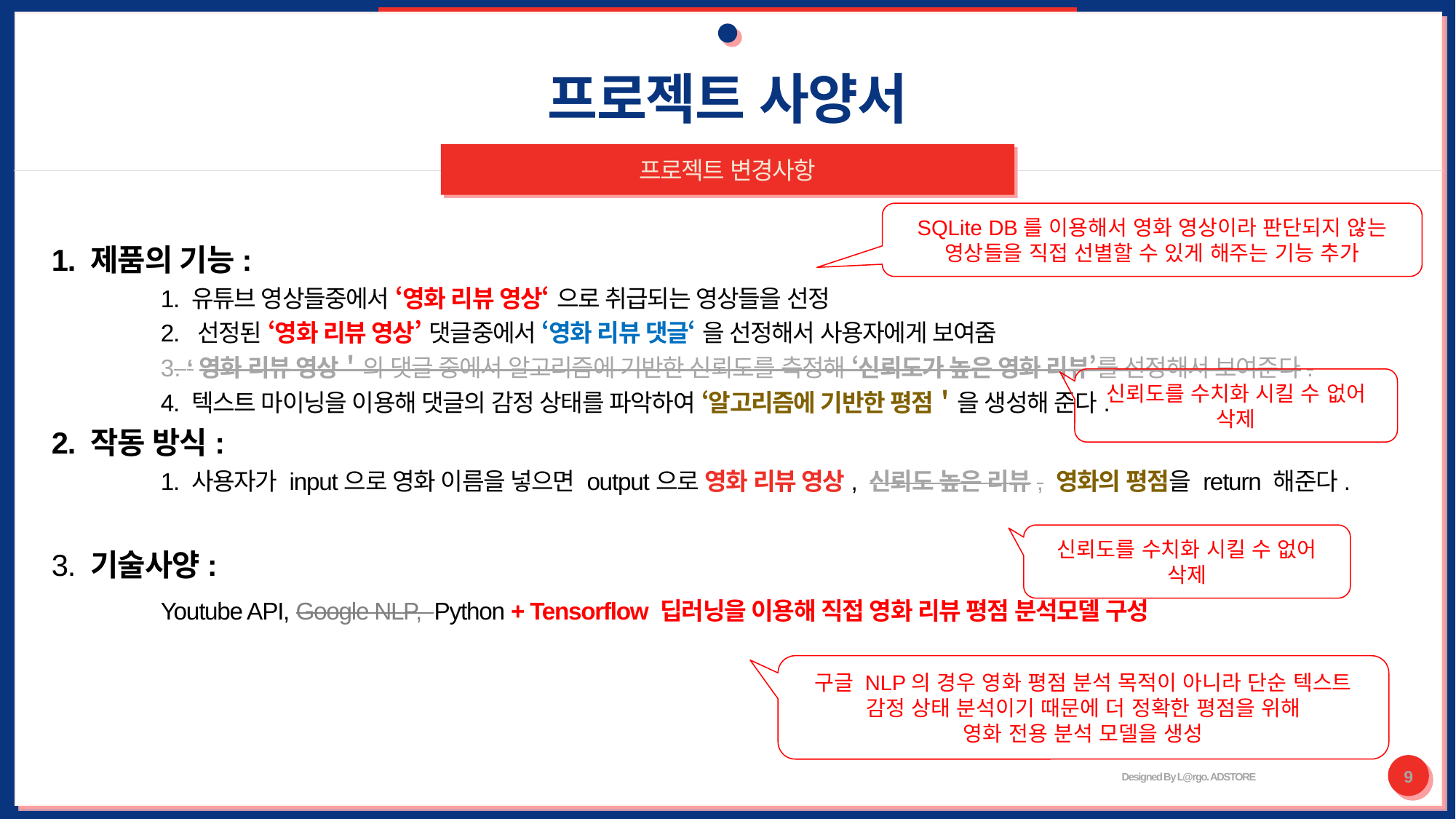

# 프로젝트 사양서
프로젝트 변경사항
SQLite DB를 이용해서 영화 영상이라 판단되지 않는
영상들을 직접 선별할 수 있게 해주는 기능 추가
1. 제품의 기능:
	1. 유튜브 영상들중에서 ‘영화 리뷰 영상‘ 으로 취급되는 영상들을 선정
	2.  선정된 ‘영화 리뷰 영상’ 댓글중에서 ‘영화 리뷰 댓글‘ 을 선정해서 사용자에게 보여줌
	3. ‘영화 리뷰 영상＇의 댓글 중에서 알고리즘에 기반한 신뢰도를 측정해 ‘신뢰도가 높은 영화 리뷰’를 선정해서 보여준다.
	4. 텍스트 마이닝을 이용해 댓글의 감정 상태를 파악하여 ‘알고리즘에 기반한 평점＇을 생성해 준다.
2. 작동 방식:
	1. 사용자가 input으로 영화 이름을 넣으면 output으로 영화 리뷰 영상, 신뢰도 높은 리뷰, 영화의 평점을 return 해준다.

3. 기술사양:
	Youtube API, Google NLP,  Python + Tensorflow 딥러닝을 이용해 직접 영화 리뷰 평점 분석모델 구성

신뢰도를 수치화 시킬 수 없어
삭제
신뢰도를 수치화 시킬 수 없어
삭제
구글 NLP의 경우 영화 평점 분석 목적이 아니라 단순 텍스트
감정 상태 분석이기 때문에 더 정확한 평점을 위해
영화 전용 분석 모델을 생성
Designed By L@rgo. ADSTORE
9